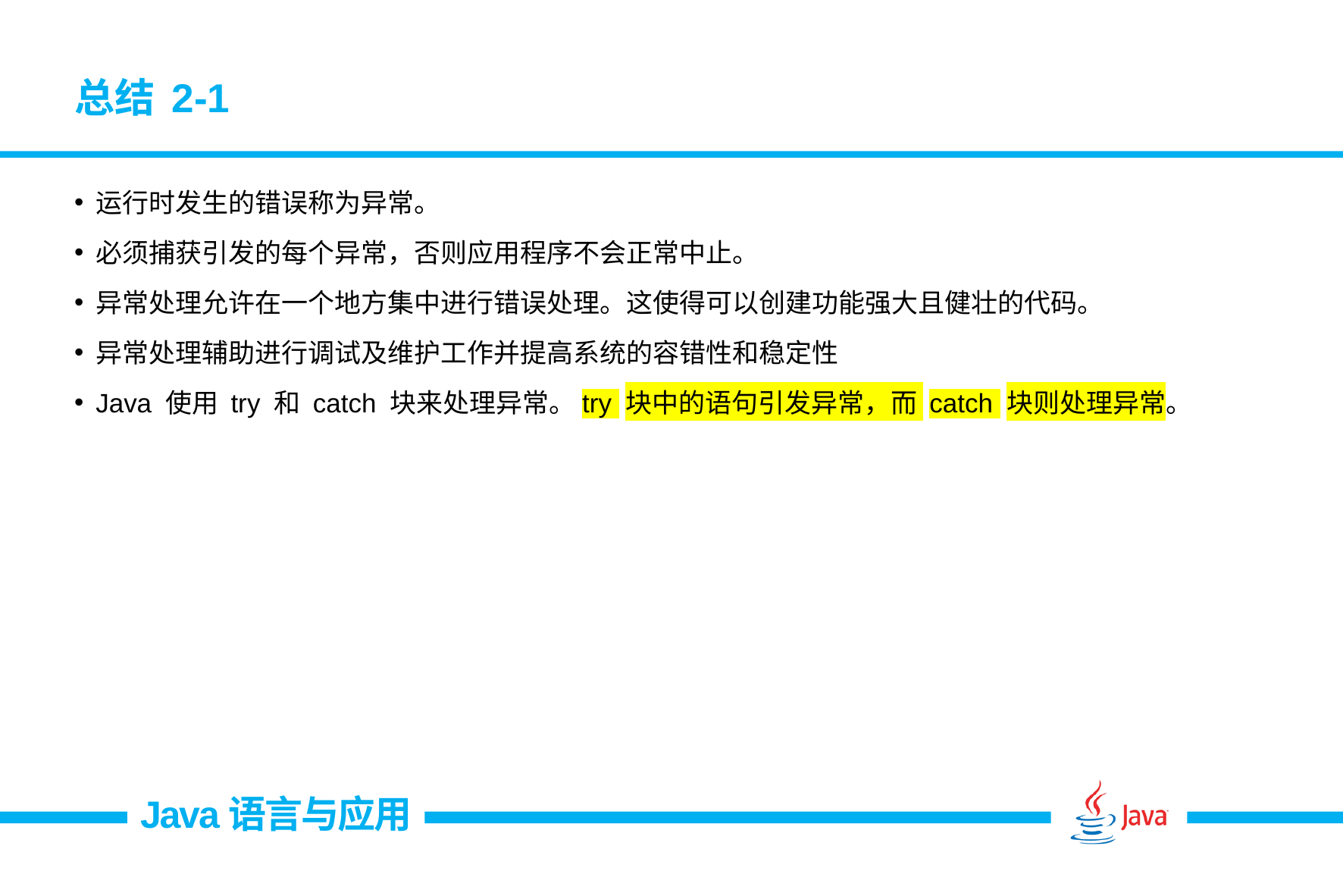

# 总结 2-1
运行时发生的错误称为异常。
必须捕获引发的每个异常，否则应用程序不会正常中止。
异常处理允许在一个地方集中进行错误处理。这使得可以创建功能强大且健壮的代码。
异常处理辅助进行调试及维护工作并提高系统的容错性和稳定性
Java 使用 try 和 catch 块来处理异常。try 块中的语句引发异常，而 catch 块则处理异常。